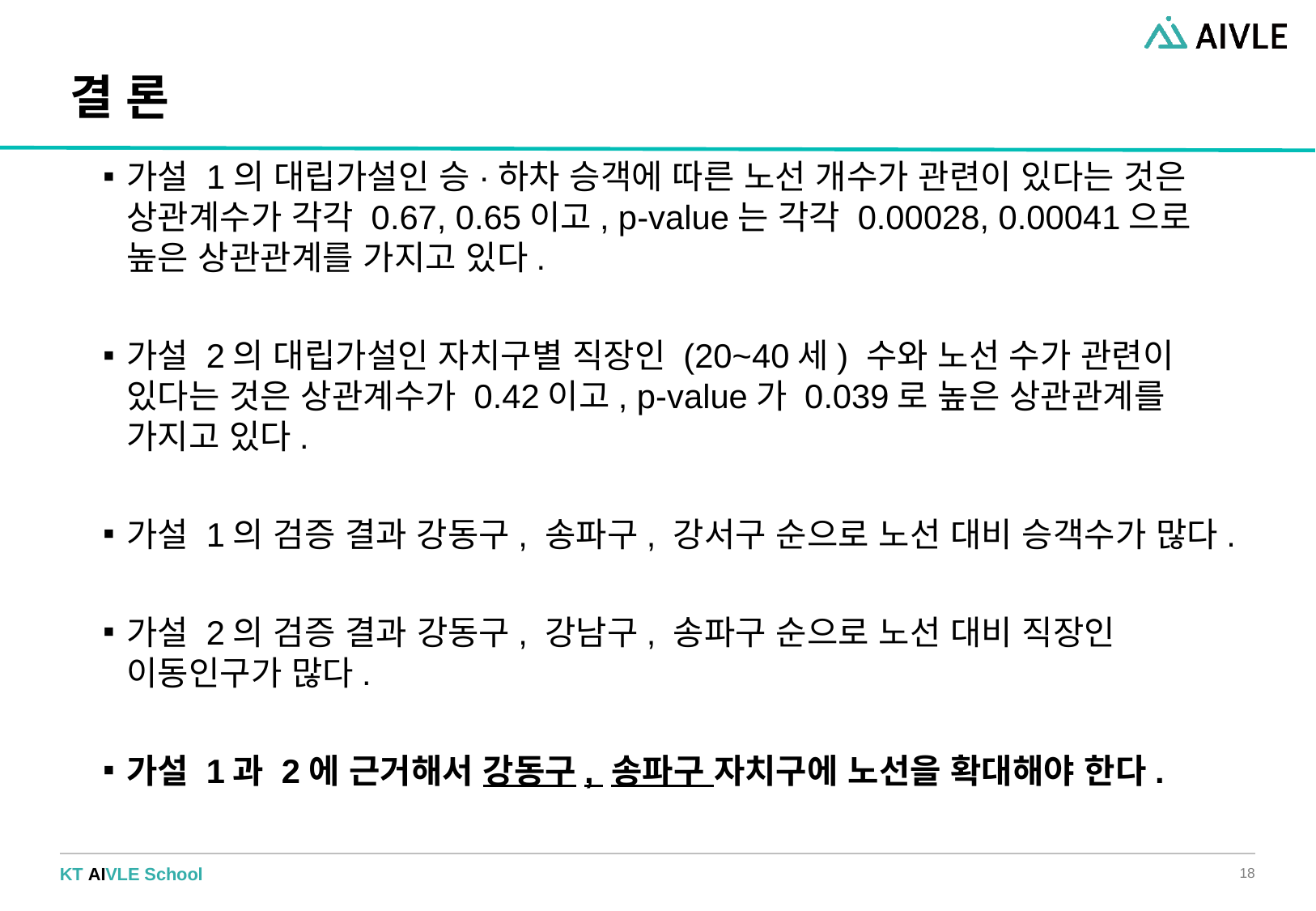

# 결 론
가설 1의 대립가설인 승·하차 승객에 따른 노선 개수가 관련이 있다는 것은 상관계수가 각각 0.67, 0.65이고, p-value는 각각 0.00028, 0.00041으로 높은 상관관계를 가지고 있다.

가설 2의 대립가설인 자치구별 직장인 (20~40세) 수와 노선 수가 관련이 있다는 것은 상관계수가 0.42이고, p-value가 0.039로 높은 상관관계를 가지고 있다.

가설 1의 검증 결과 강동구, 송파구, 강서구 순으로 노선 대비 승객수가 많다.

가설 2의 검증 결과 강동구, 강남구, 송파구 순으로 노선 대비 직장인 이동인구가 많다.

가설 1과 2에 근거해서 강동구, 송파구 자치구에 노선을 확대해야 한다.